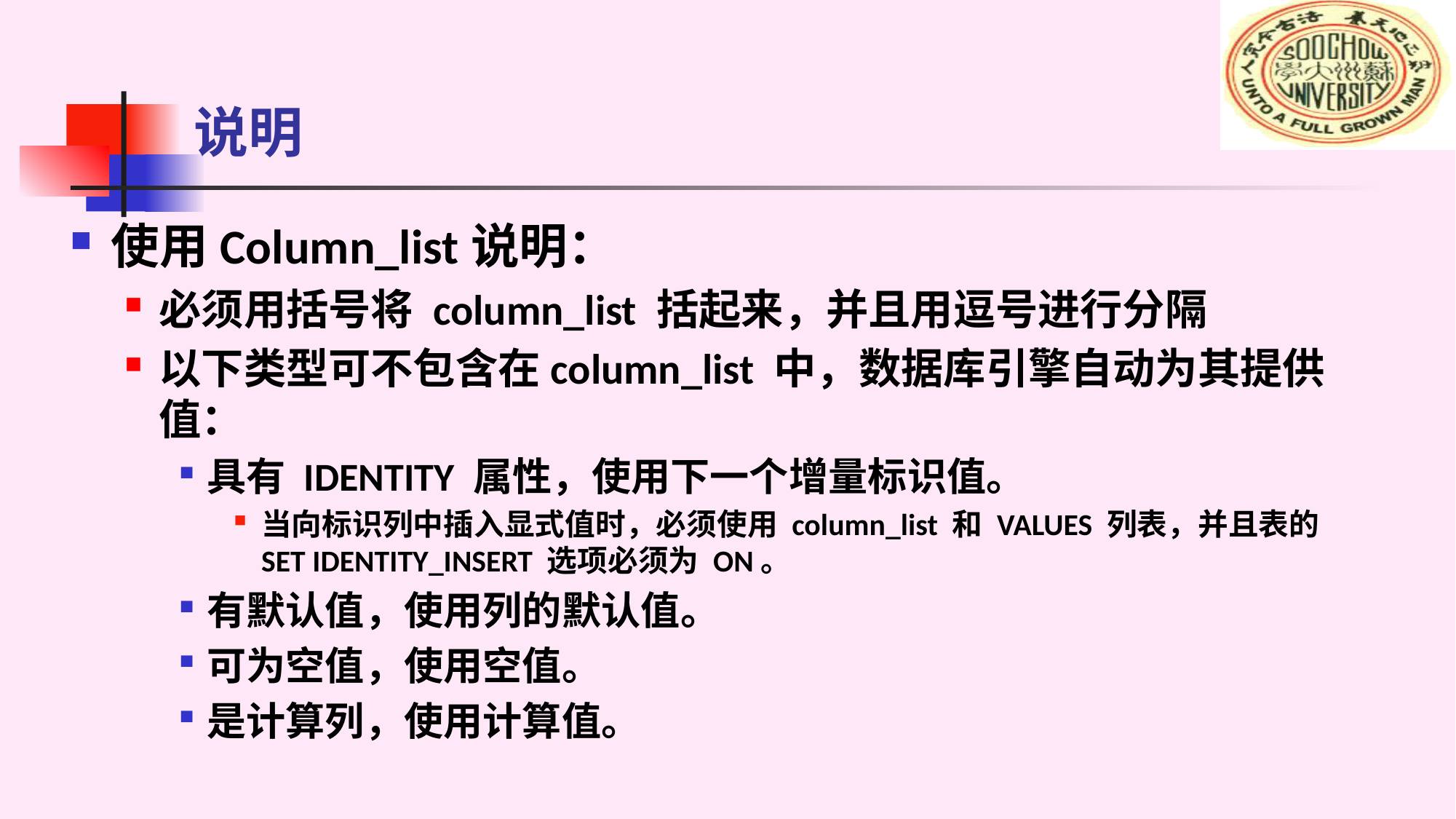

# 说明
使用Column_list说明：
必须用括号将 column_list 括起来，并且用逗号进行分隔
以下类型可不包含在column_list 中，数据库引擎自动为其提供值：
具有 IDENTITY 属性，使用下一个增量标识值。
当向标识列中插入显式值时，必须使用 column_list 和 VALUES 列表，并且表的 SET IDENTITY_INSERT 选项必须为 ON。
有默认值，使用列的默认值。
可为空值，使用空值。
是计算列，使用计算值。